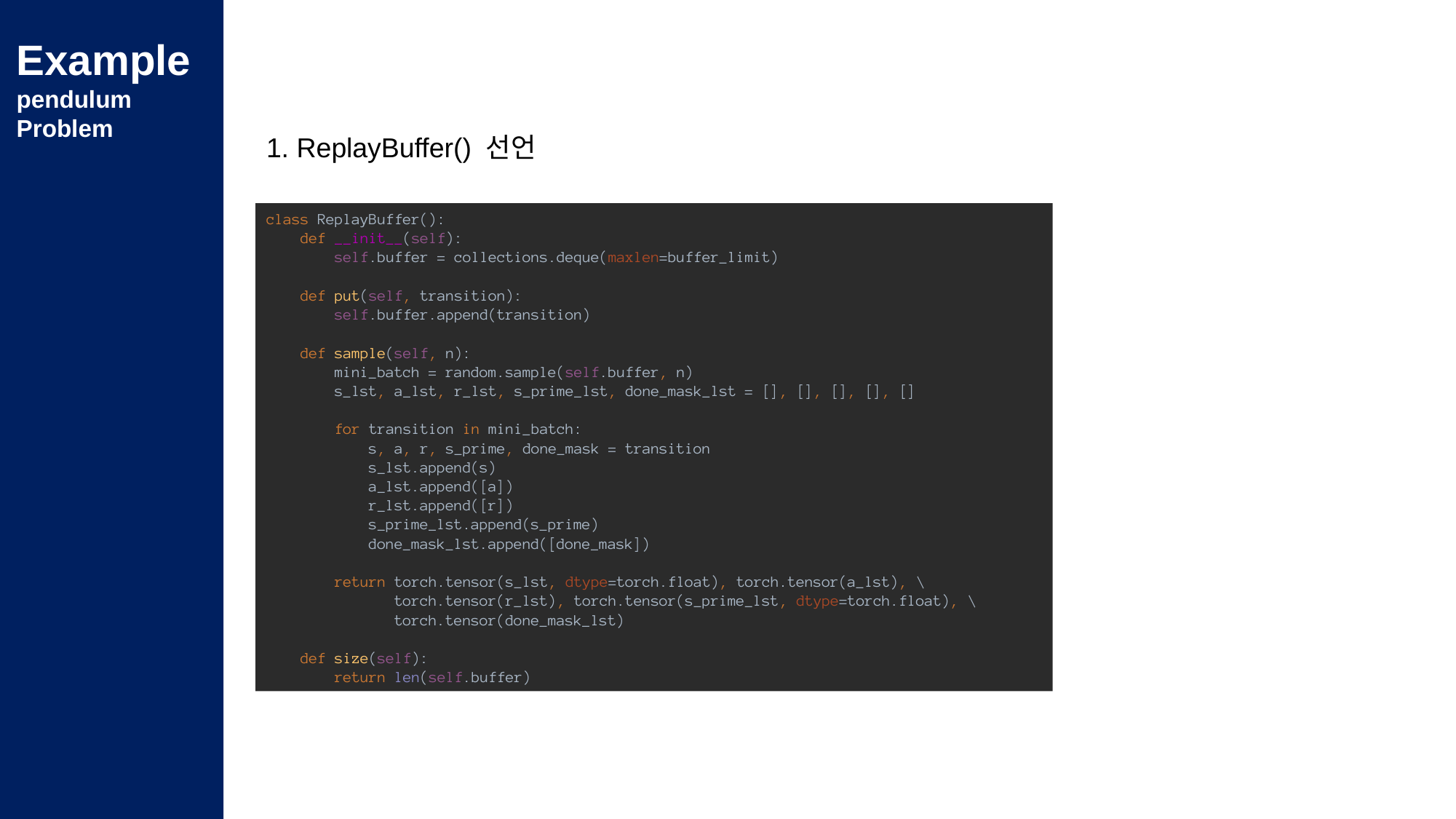

Example
pendulum
Problem

1. ReplayBuffer() 선언
class ReplayBuffer():
    def __init__(self):
        self.buffer = collections.deque(maxlen=buffer_limit)
    def put(self, transition):
        self.buffer.append(transition)
    def sample(self, n):
        mini_batch = random.sample(self.buffer, n)
        s_lst, a_lst, r_lst, s_prime_lst, done_mask_lst = [], [], [], [], []
        for transition in mini_batch:
            s, a, r, s_prime, done_mask = transition
            s_lst.append(s)
            a_lst.append([a])
            r_lst.append([r])
            s_prime_lst.append(s_prime)
            done_mask_lst.append([done_mask])
        return torch.tensor(s_lst, dtype=torch.float), torch.tensor(a_lst), \
               torch.tensor(r_lst), torch.tensor(s_prime_lst, dtype=torch.float), \
               torch.tensor(done_mask_lst)
    def size(self):
        return len(self.buffer)